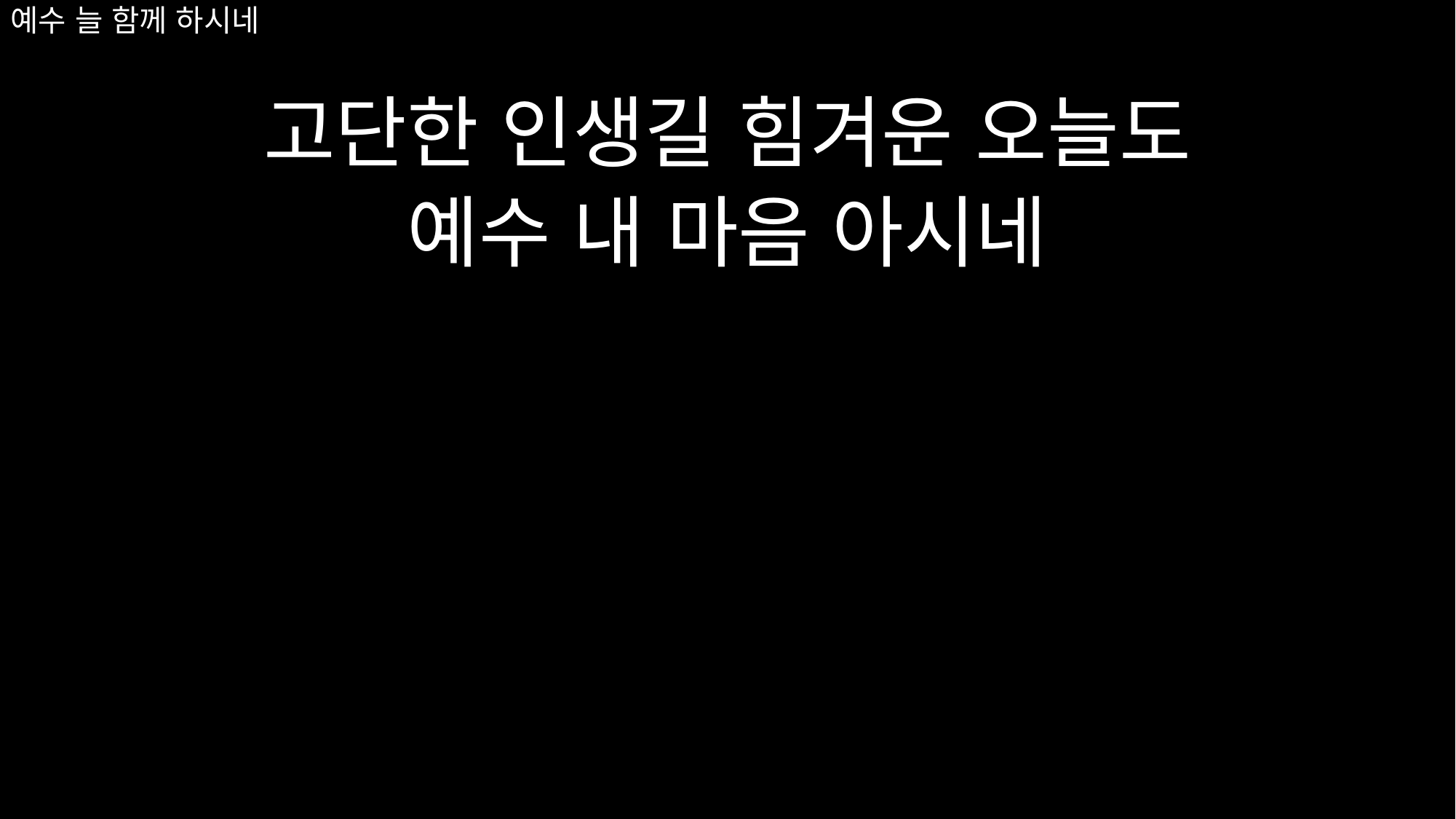

# 예수 늘 함께 하시네
고단한 인생길 힘겨운 오늘도
예수 내 마음 아시네